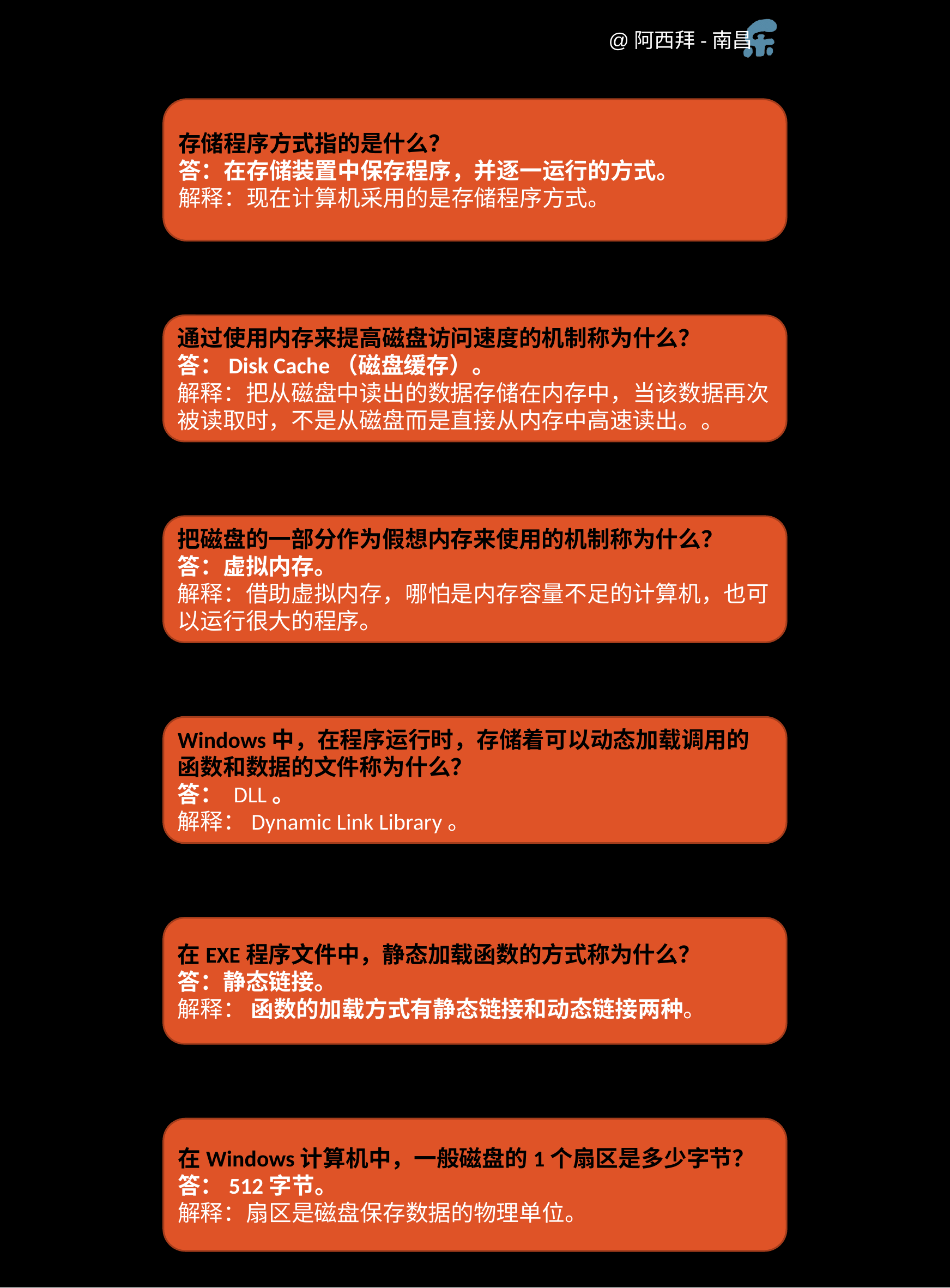

存储程序方式指的是什么？
答：在存储装置中保存程序，并逐一运行的方式。
解释：现在计算机采用的是存储程序方式。
通过使用内存来提高磁盘访问速度的机制称为什么？
答：Disk Cache（磁盘缓存）。
解释：把从磁盘中读出的数据存储在内存中，当该数据再次被读取时，不是从磁盘而是直接从内存中高速读出。。
把磁盘的一部分作为假想内存来使用的机制称为什么？
答：虚拟内存。
解释：借助虚拟内存，哪怕是内存容量不足的计算机，也可以运行很大的程序。
Windows中，在程序运行时，存储着可以动态加载调用的函数和数据的文件称为什么？
答： DLL。
解释：Dynamic Link Library。
在EXE程序文件中，静态加载函数的方式称为什么？
答：静态链接。
解释： 函数的加载方式有静态链接和动态链接两种。
在Windows计算机中，一般磁盘的1个扇区是多少字节？
答：512字节。
解释：扇区是磁盘保存数据的物理单位。